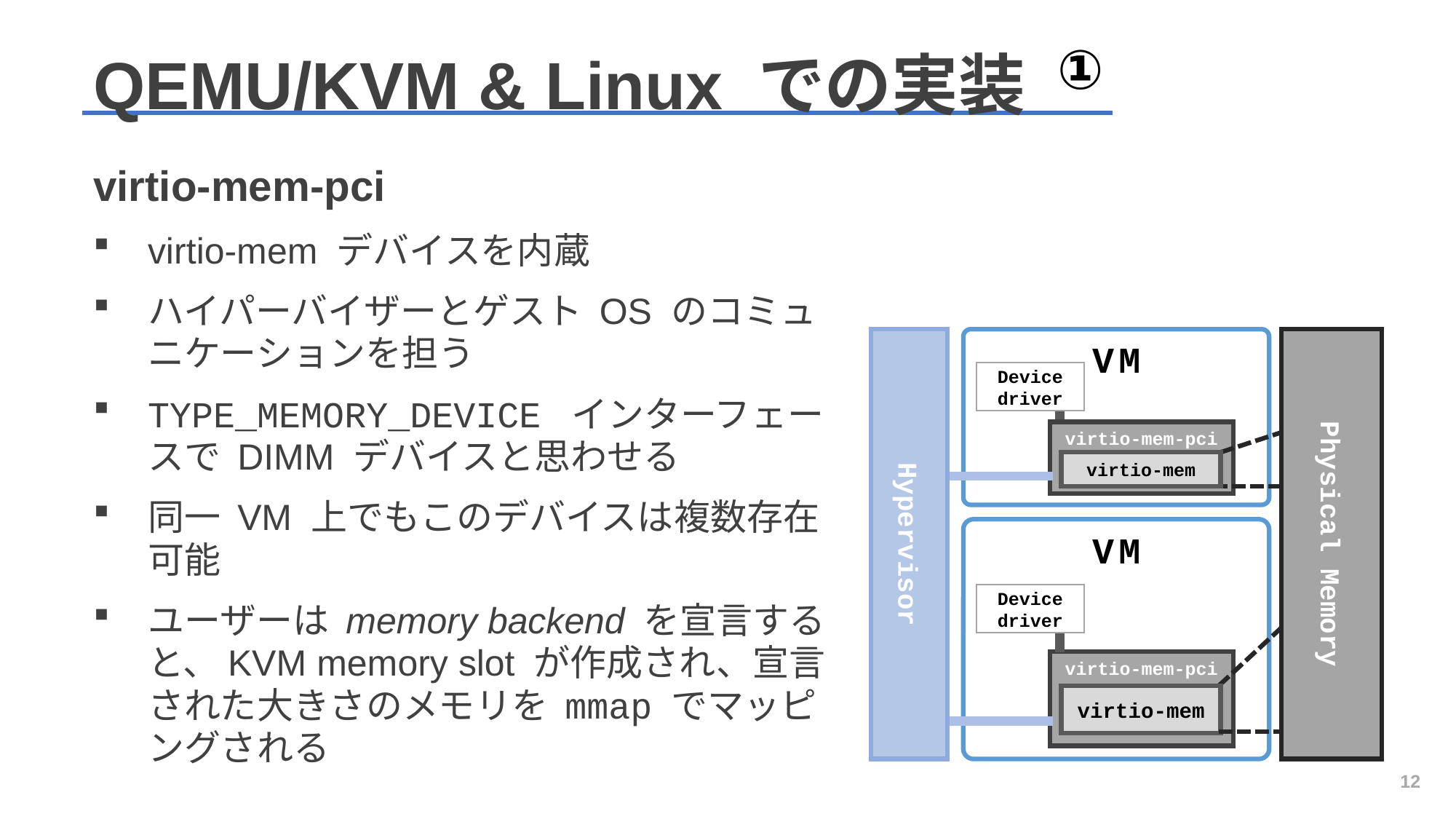

①
# QEMU/KVM & Linux での実装
virtio-mem-pci
virtio-mem デバイスを内蔵
ハイパーバイザーとゲスト OS のコミュニケーションを担う
TYPE_MEMORY_DEVICE インターフェースで DIMM デバイスと思わせる
同一 VM 上でもこのデバイスは複数存在可能
ユーザーは memory backend を宣言すると、KVM memory slot が作成され、宣言された大きさのメモリを mmap でマッピングされる

VM
Hypervisor
Physical Memory
Device
driver
virtio-mem-pci
virtio-mem
VM
Device
driver
virtio-mem-pci
virtio-mem
12